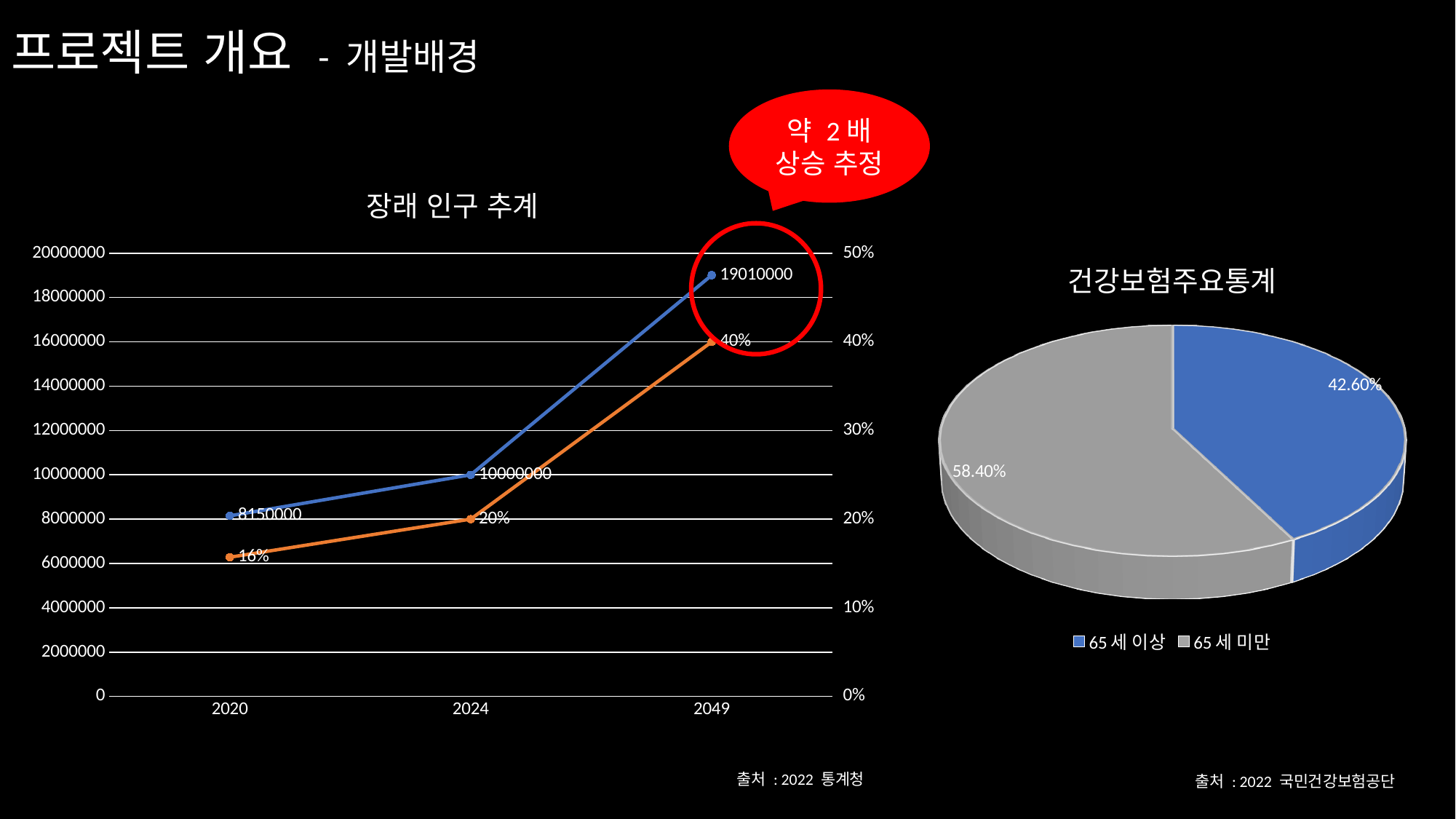

프로젝트 개요 - 개발배경
약 2배 상승 추정

### Chart: 장래 인구 추계

| Category | 고령자 인구 | 고령인구 구성비 |
|---|---|---|
| 2020 | 8150000.0 | 0.157 |
| 2024 | 10000000.0 | 0.2 |
| 2049 | 19010000.0 | 0.4 |

[unsupported chart]

출처 : 2022 통계청
출처 : 2022 국민건강보험공단